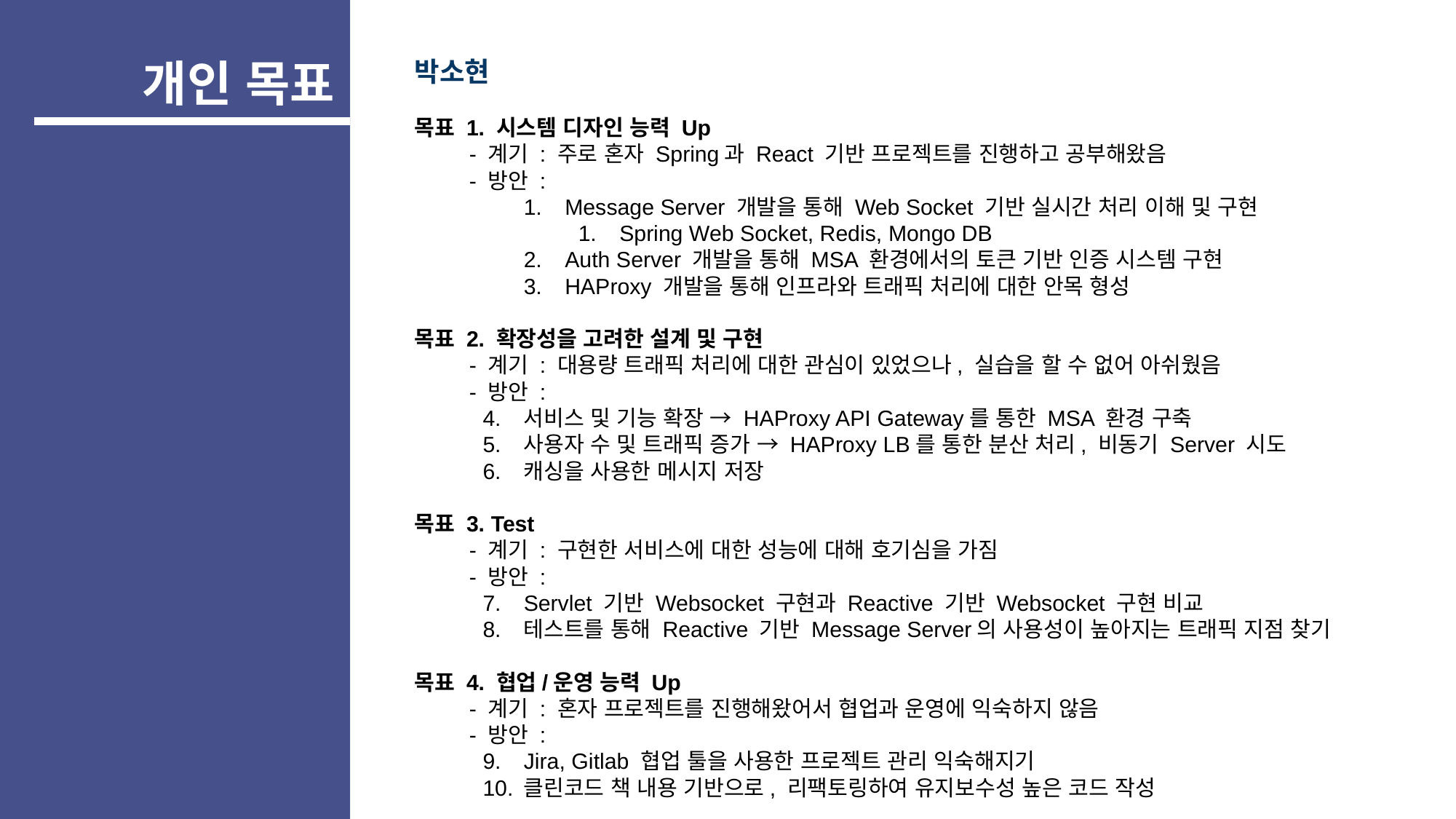

박소현

목표 1. 시스템 디자인 능력 Up
- 계기 : 주로 혼자 Spring과 React 기반 프로젝트를 진행하고 공부해왔음
- 방안 :
Message Server 개발을 통해 Web Socket 기반 실시간 처리 이해 및 구현
Spring Web Socket, Redis, Mongo DB
Auth Server 개발을 통해 MSA 환경에서의 토큰 기반 인증 시스템 구현
HAProxy 개발을 통해 인프라와 트래픽 처리에 대한 안목 형성

목표 2. 확장성을 고려한 설계 및 구현
- 계기 : 대용량 트래픽 처리에 대한 관심이 있었으나, 실습을 할 수 없어 아쉬웠음
- 방안 :
서비스 및 기능 확장 → HAProxy API Gateway를 통한 MSA 환경 구축
사용자 수 및 트래픽 증가 → HAProxy LB를 통한 분산 처리, 비동기 Server 시도
캐싱을 사용한 메시지 저장

목표 3. Test
- 계기 : 구현한 서비스에 대한 성능에 대해 호기심을 가짐
- 방안 :
Servlet 기반 Websocket 구현과 Reactive 기반 Websocket 구현 비교
테스트를 통해 Reactive 기반 Message Server의 사용성이 높아지는 트래픽 지점 찾기

목표 4. 협업/운영 능력 Up
- 계기 : 혼자 프로젝트를 진행해왔어서 협업과 운영에 익숙하지 않음
- 방안 :
Jira, Gitlab 협업 툴을 사용한 프로젝트 관리 익숙해지기
클린코드 책 내용 기반으로, 리팩토링하여 유지보수성 높은 코드 작성
개인 목표